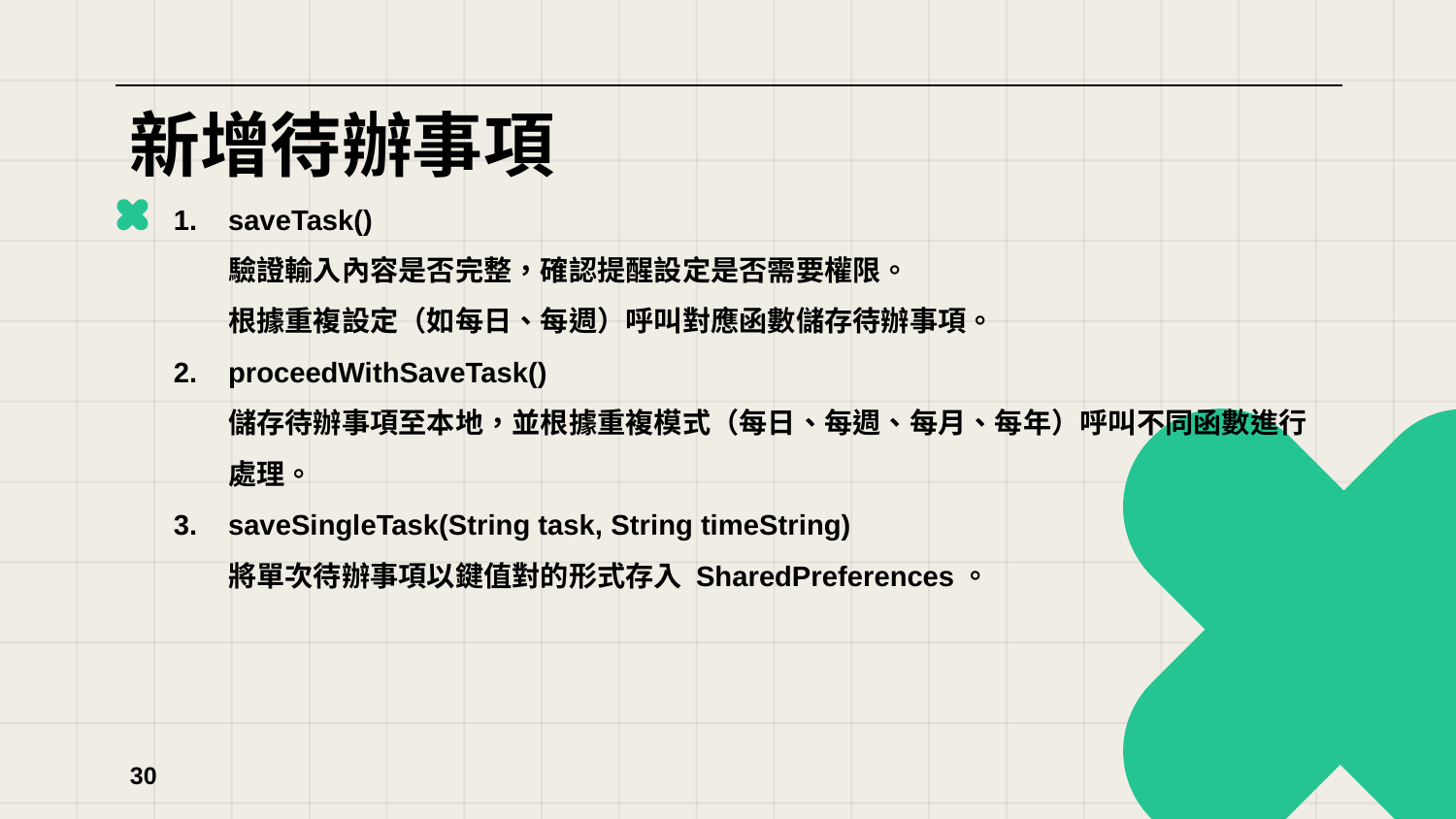

# 新增待辦事項
saveTask()
驗證輸入內容是否完整，確認提醒設定是否需要權限。
根據重複設定（如每日、每週）呼叫對應函數儲存待辦事項。
proceedWithSaveTask()
儲存待辦事項至本地，並根據重複模式（每日、每週、每月、每年）呼叫不同函數進行處理。
saveSingleTask(String task, String timeString)
將單次待辦事項以鍵值對的形式存入 SharedPreferences。

30